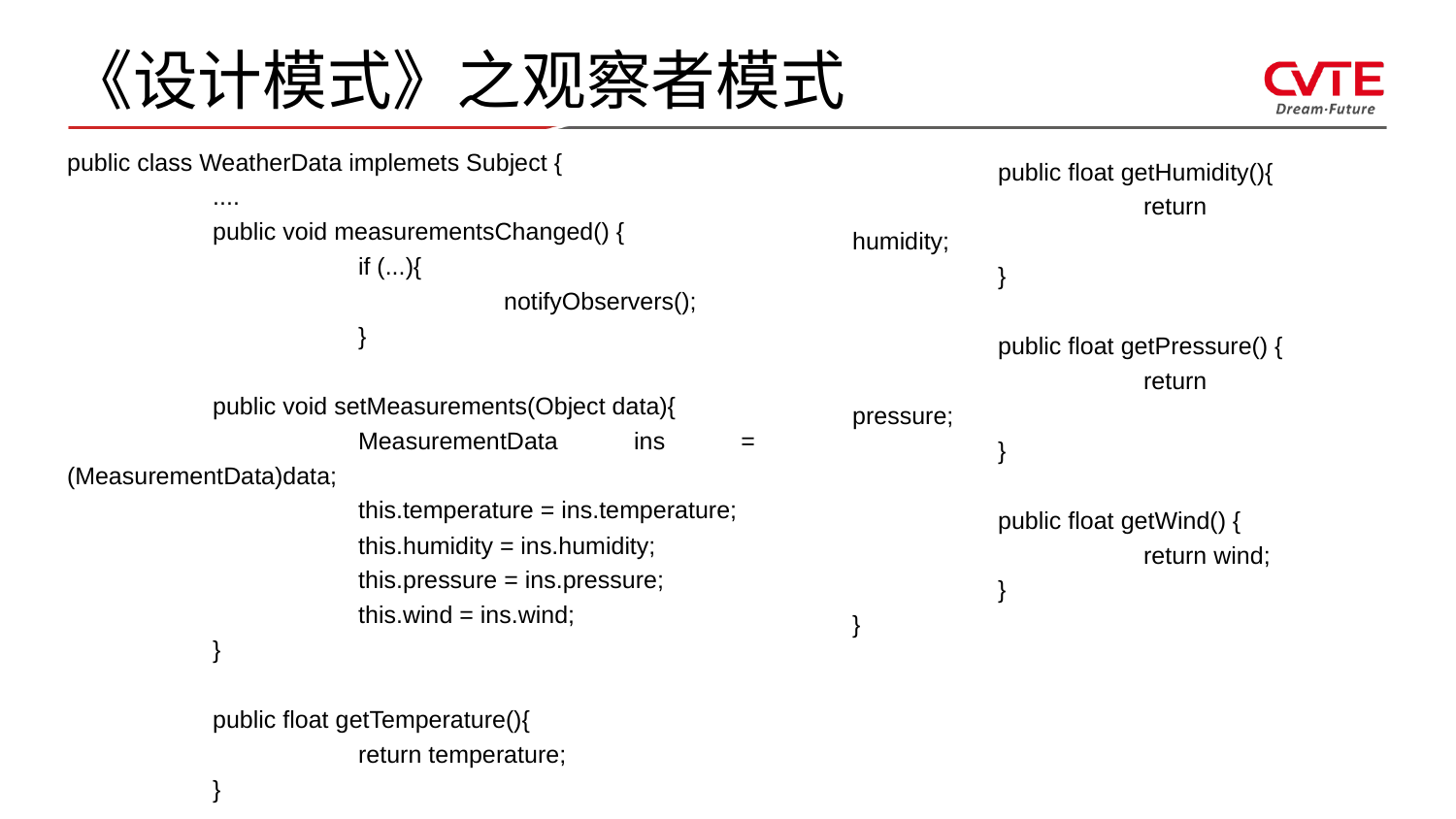

# 《设计模式》之观察者模式
public class WeatherData implemets Subject {
	....
	public void measurementsChanged() {
		if (...){
			notifyObservers();
		}

	public void setMeasurements(Object data){
		MeasurementData ins = (MeasurementData)data;
		this.temperature = ins.temperature;
		this.humidity = ins.humidity;
		this.pressure = ins.pressure;
		this.wind = ins.wind;
	}

	public float getTemperature(){
		return temperature;
	}

	public float getHumidity(){
		return humidity;
	}

	public float getPressure() {
		return pressure;
	}

	public float getWind() {
		return wind;
	}
}
17